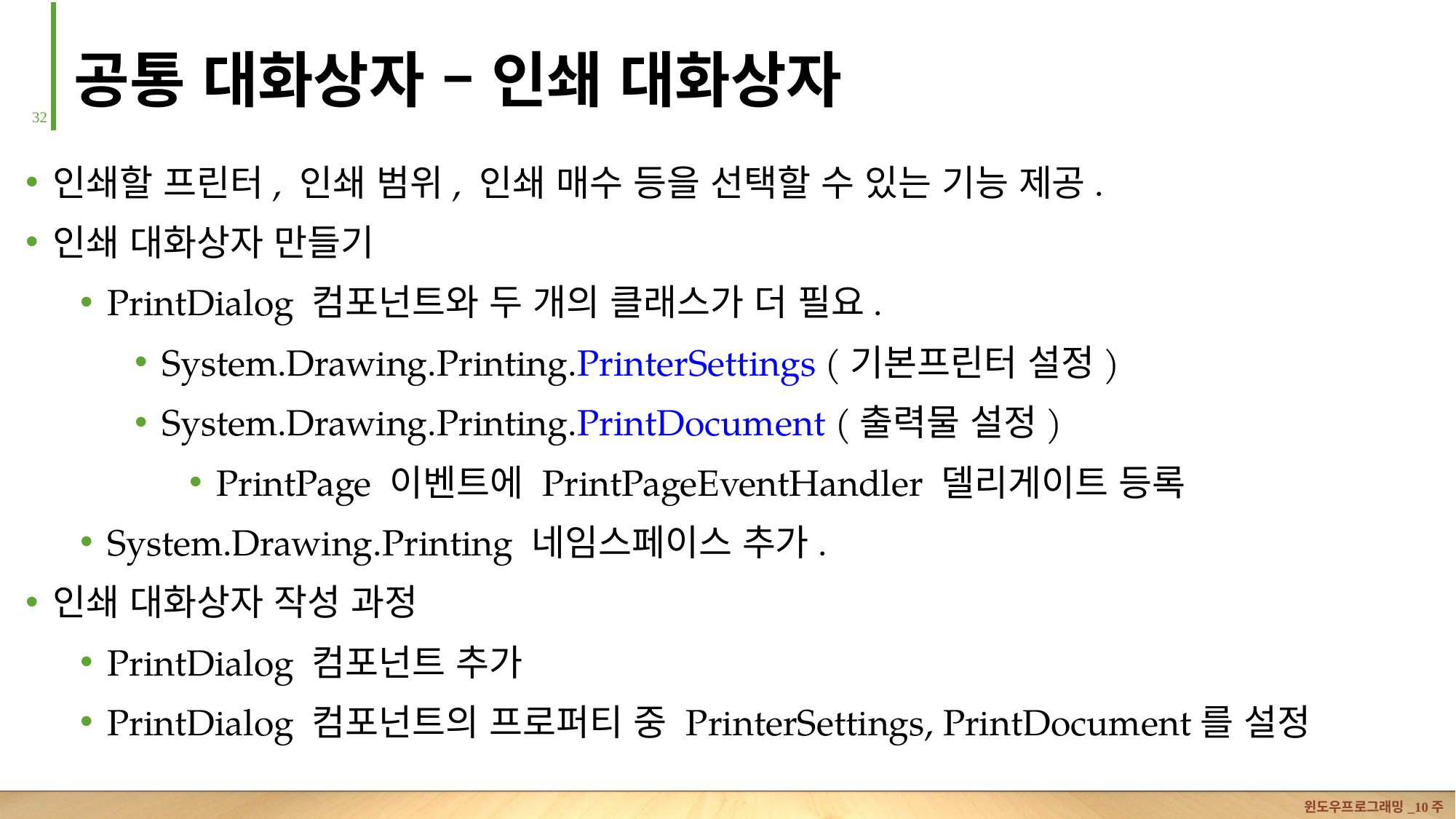

# 공통 대화상자 – 인쇄 대화상자
32
인쇄할 프린터, 인쇄 범위, 인쇄 매수 등을 선택할 수 있는 기능 제공.
인쇄 대화상자 만들기
PrintDialog 컴포넌트와 두 개의 클래스가 더 필요.
System.Drawing.Printing.PrinterSettings (기본프린터 설정)
System.Drawing.Printing.PrintDocument (출력물 설정)
PrintPage 이벤트에 PrintPageEventHandler 델리게이트 등록
System.Drawing.Printing 네임스페이스 추가.
인쇄 대화상자 작성 과정
PrintDialog 컴포넌트 추가
PrintDialog 컴포넌트의 프로퍼티 중 PrinterSettings, PrintDocument를 설정
윈도우프로그래밍_10주